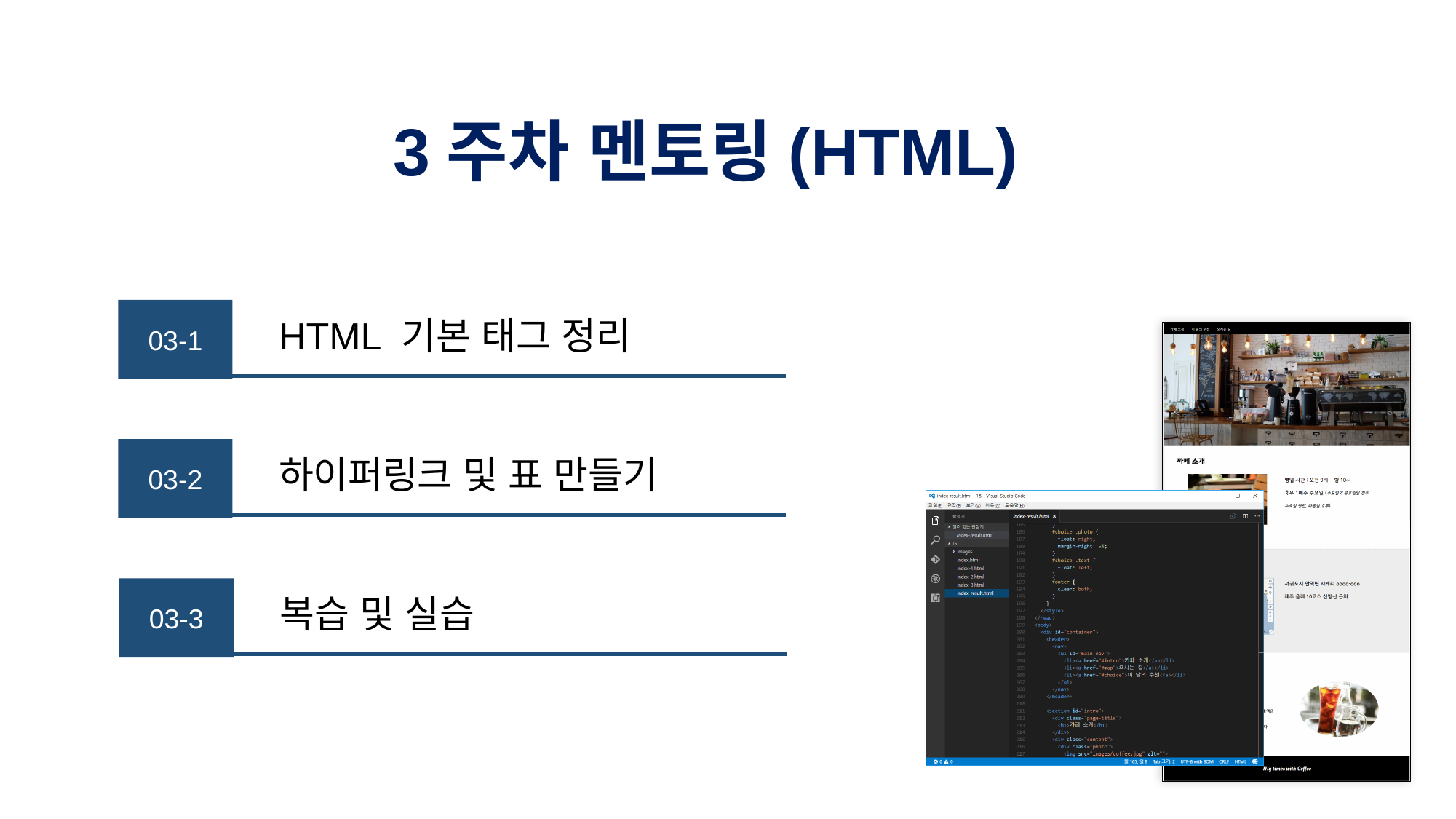

# 3주차 멘토링(HTML)
03-1

HTML 기본 태그 정리
03-2

하이퍼링크 및 표 만들기
03-3

복습 및 실습